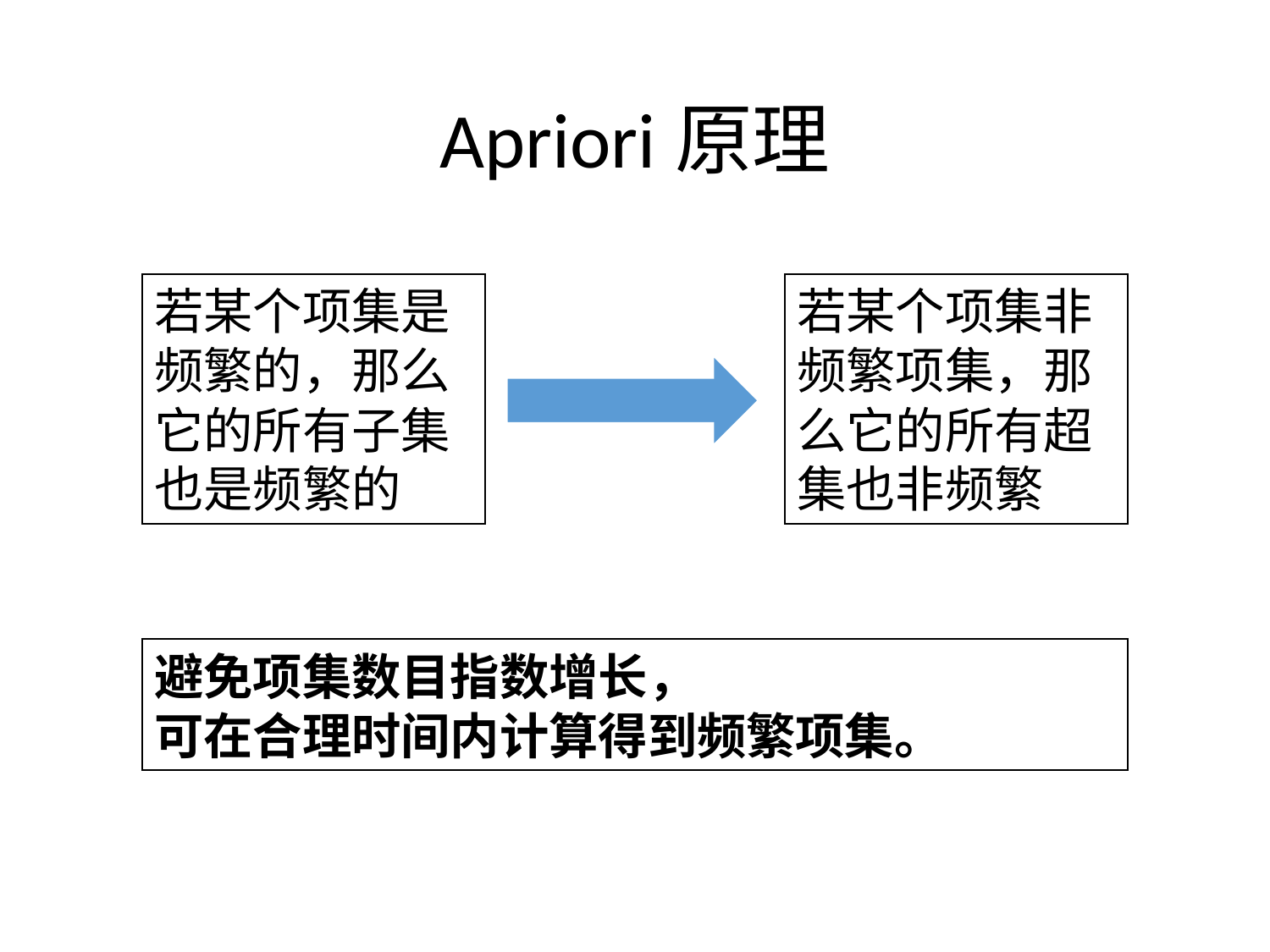

# Apriori原理
若某个项集是频繁的，那么它的所有子集也是频繁的
若某个项集非频繁项集，那么它的所有超集也非频繁

避免项集数目指数增长，
可在合理时间内计算得到频繁项集。